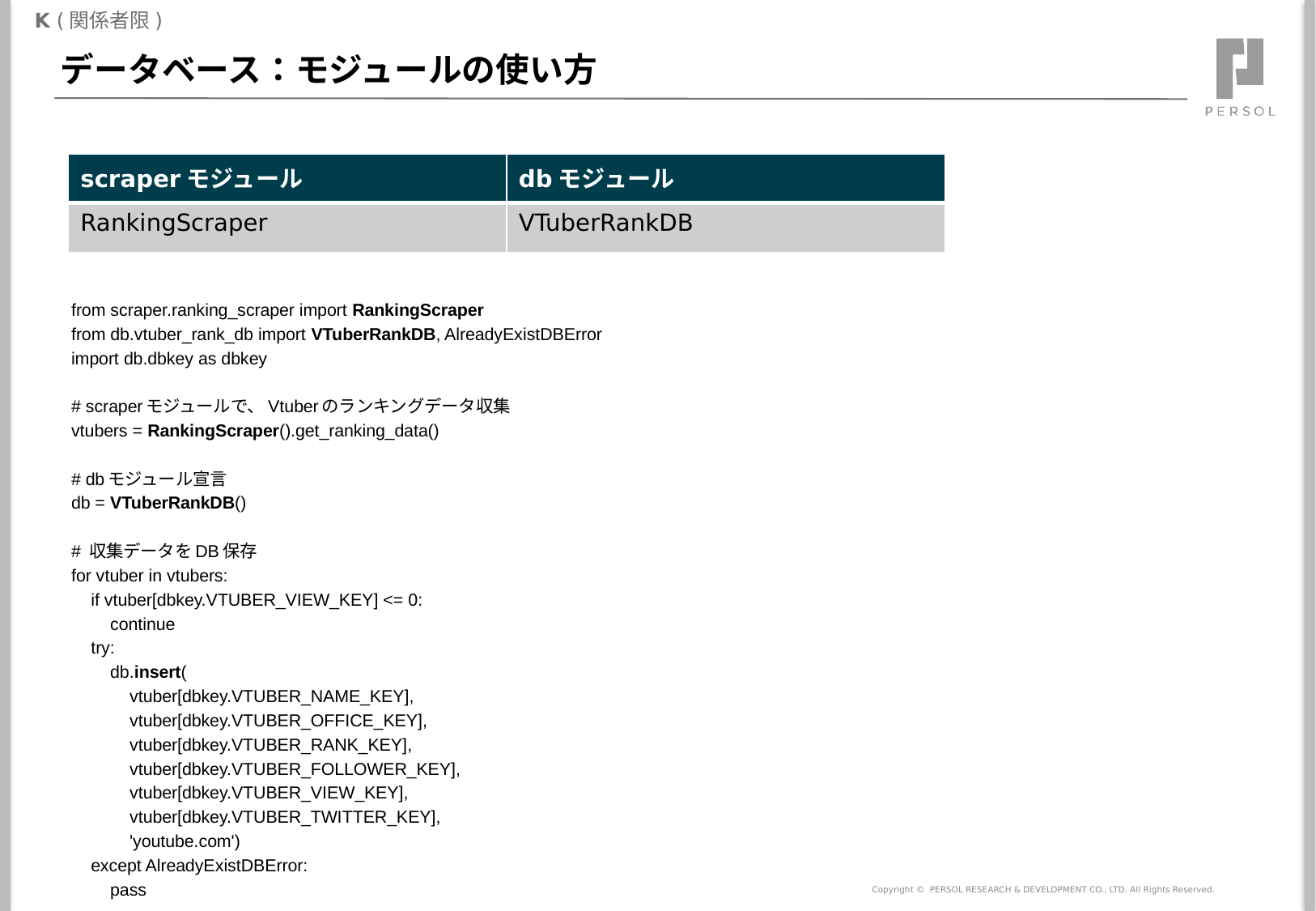

# データベース：モジュールの使い方
| scraperモジュール | dbモジュール |
| --- | --- |
| RankingScraper | VTuberRankDB |
from scraper.ranking_scraper import RankingScraper
from db.vtuber_rank_db import VTuberRankDB, AlreadyExistDBError
import db.dbkey as dbkey

# scraperモジュールで、Vtuberのランキングデータ収集
vtubers = RankingScraper().get_ranking_data()

# dbモジュール宣言
db = VTuberRankDB()

# 収集データをDB保存
for vtuber in vtubers:
    if vtuber[dbkey.VTUBER_VIEW_KEY] <= 0:
        continue
    try:
        db.insert(
            vtuber[dbkey.VTUBER_NAME_KEY],
            vtuber[dbkey.VTUBER_OFFICE_KEY],
            vtuber[dbkey.VTUBER_RANK_KEY],
            vtuber[dbkey.VTUBER_FOLLOWER_KEY],
            vtuber[dbkey.VTUBER_VIEW_KEY],
            vtuber[dbkey.VTUBER_TWITTER_KEY],
            'youtube.com')
    except AlreadyExistDBError:
        pass